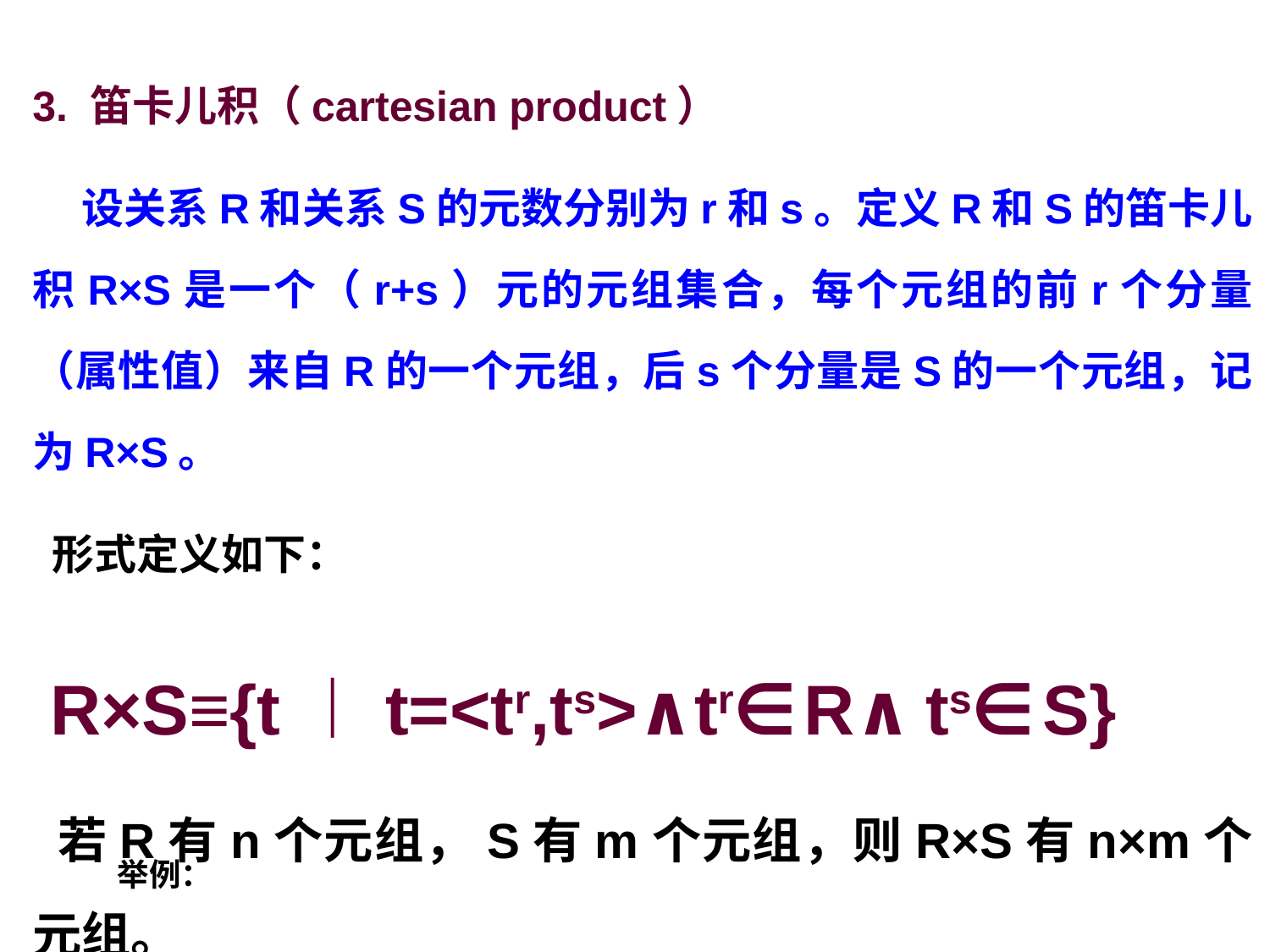

3. 笛卡儿积（cartesian product）
    设关系R和关系S的元数分别为r和s。定义R和S的笛卡儿积R×S是一个（r+s）元的元组集合，每个元组的前r个分量（属性值）来自R的一个元组，后s个分量是S的一个元组，记为R×S。
 形式定义如下：
 R×S≡{t︱t=<tr,ts>∧tr∈R∧ts∈S}
 若R有n个元组，S有m个元组，则R×S有n×m个元组。
举例：